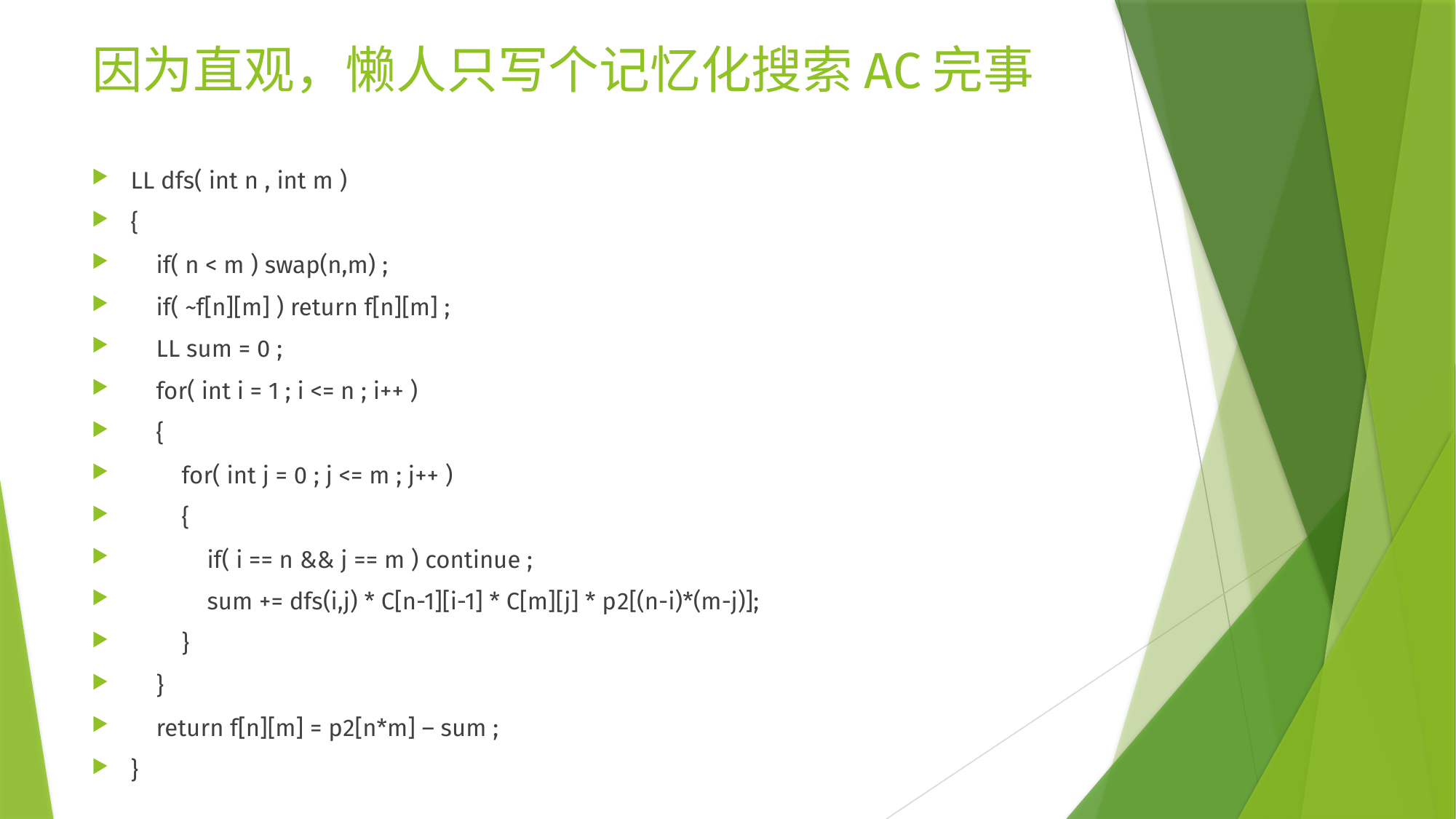

# 因为直观，懒人只写个记忆化搜索AC完事
LL dfs( int n , int m )
{
    if( n < m ) swap(n,m) ;
    if( ~f[n][m] ) return f[n][m] ;
    LL sum = 0 ;
    for( int i = 1 ; i <= n ; i++ )
    {
        for( int j = 0 ; j <= m ; j++ )
        {
            if( i == n && j == m ) continue ;
            sum += dfs(i,j) * C[n-1][i-1] * C[m][j] * p2[(n-i)*(m-j)];
        }
    }
    return f[n][m] = p2[n*m] – sum ;
}